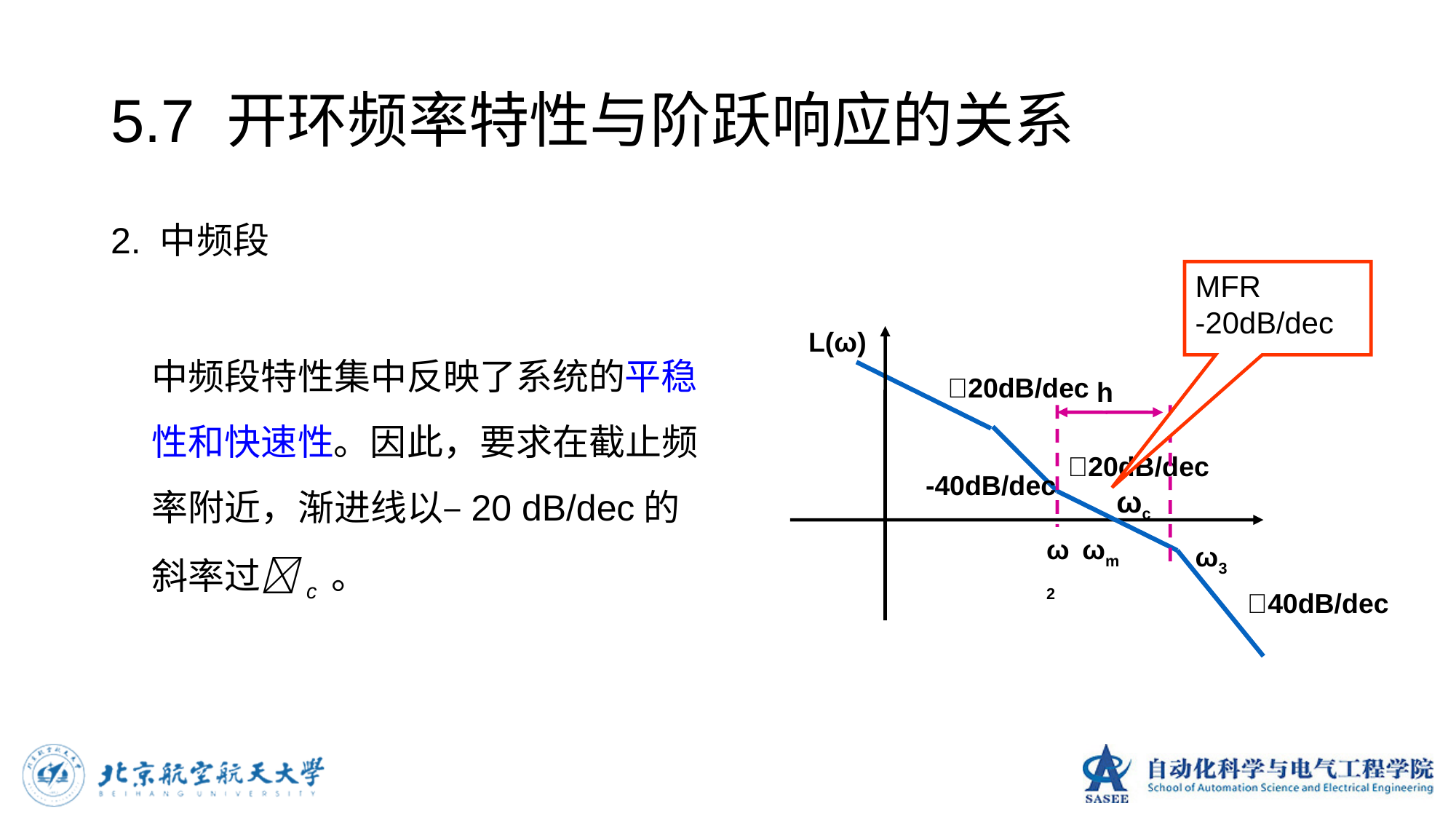

# 5.7 开环频率特性与阶跃响应的关系
2. 中频段
MFR
-20dB/dec
L(ω)

−20dB/dec
h

−20dB/dec
-40dB/dec
ωc

ω2
ωm
ω3

−40dB/dec
中频段特性集中反映了系统的平稳性和快速性。因此，要求在截止频率附近，渐进线以–20 dB/dec的斜率过ωc 。